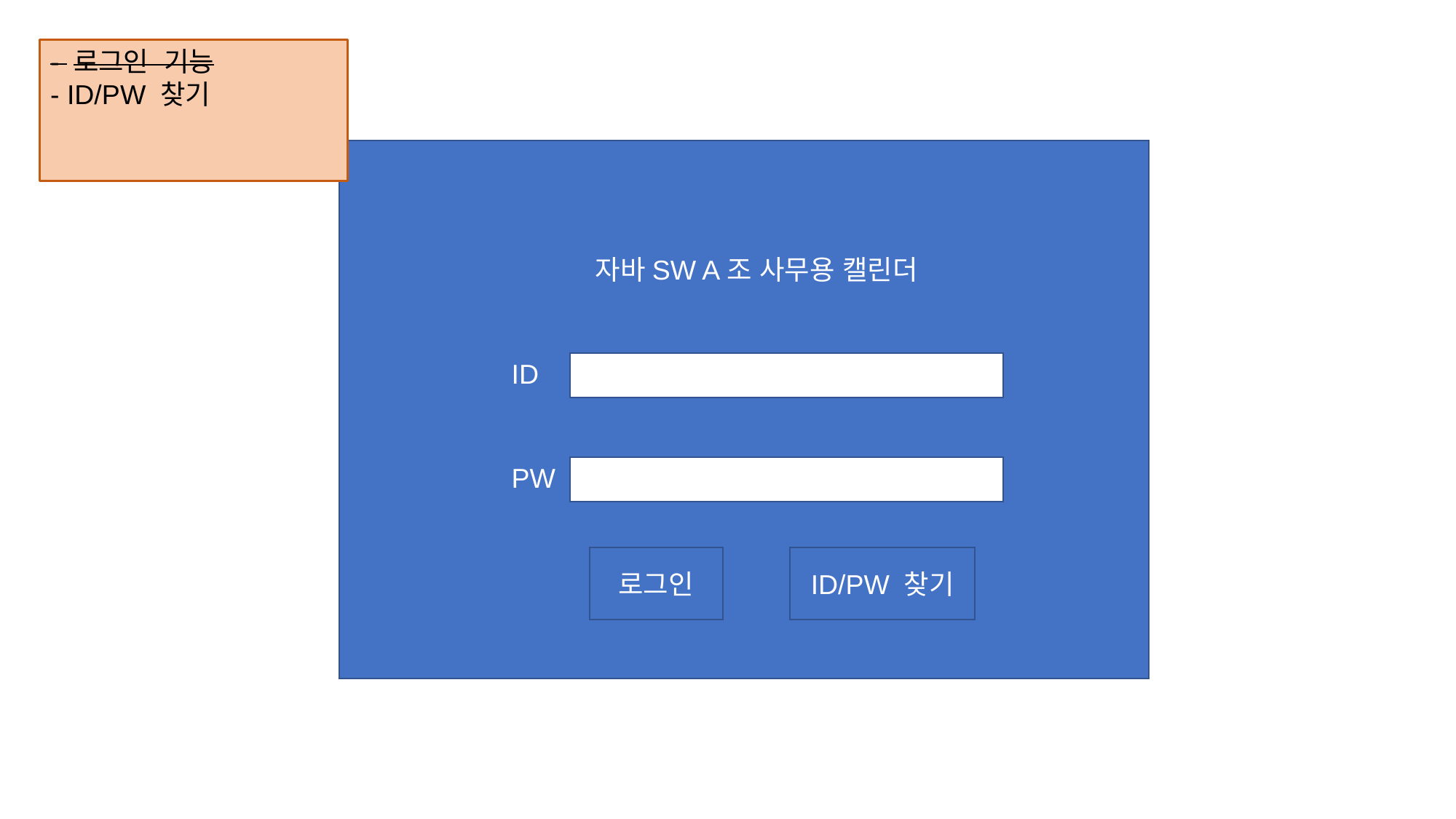

- 로그인  기능
- ID/PW 찾기

 자바SW A조 사무용 캘린더
ID

PW

로그인
ID/PW 찾기